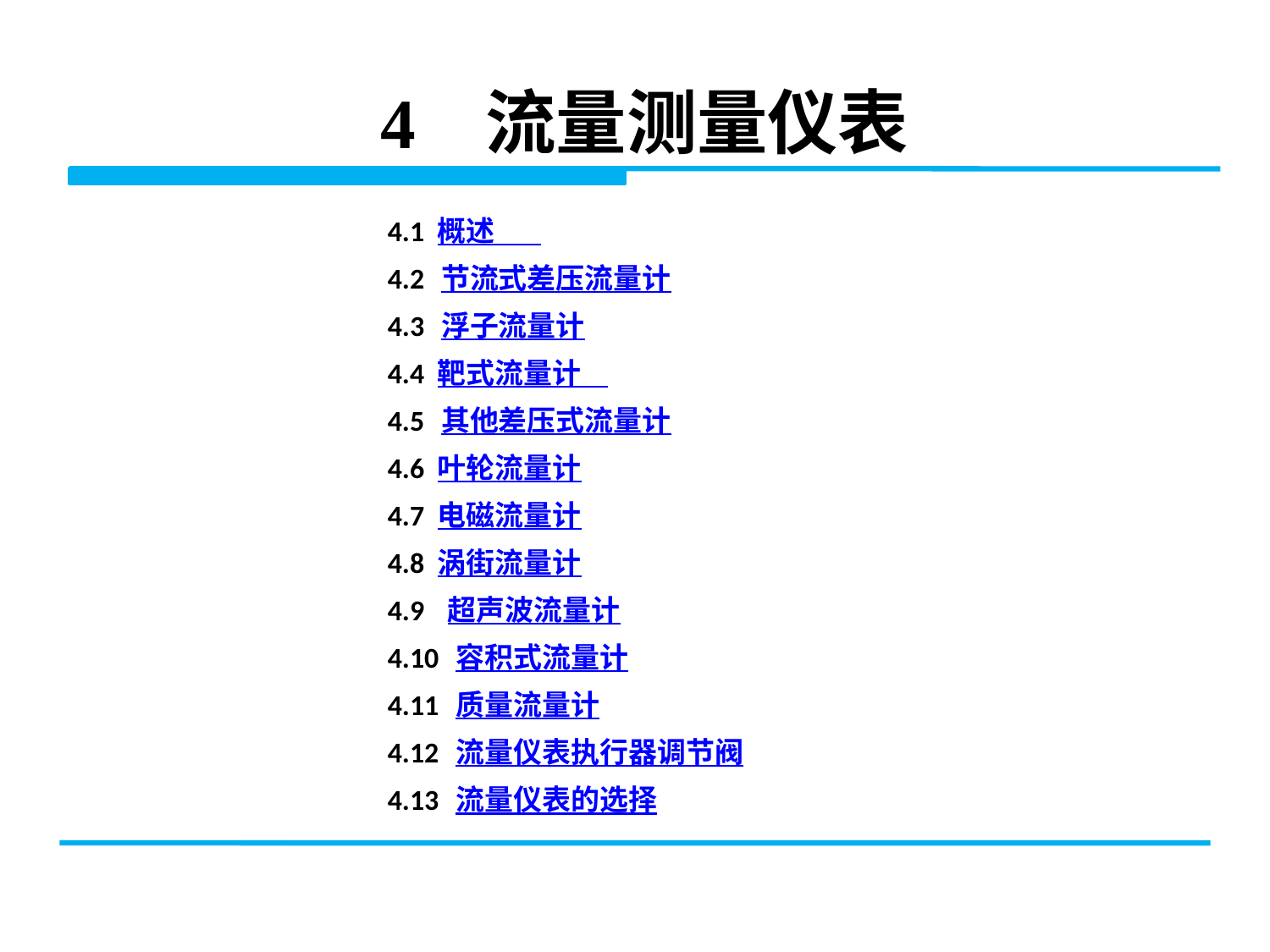

# 4   流量测量仪表
4.1  概述
4.2  节流式差压流量计
4.3  浮子流量计
4.4  靶式流量计
4.5  其他差压式流量计
4.6  叶轮流量计
4.7  电磁流量计
4.8  涡街流量计
4.9   超声波流量计
4.10  容积式流量计
4.11  质量流量计
4.12  流量仪表执行器调节阀
4.13  流量仪表的选择